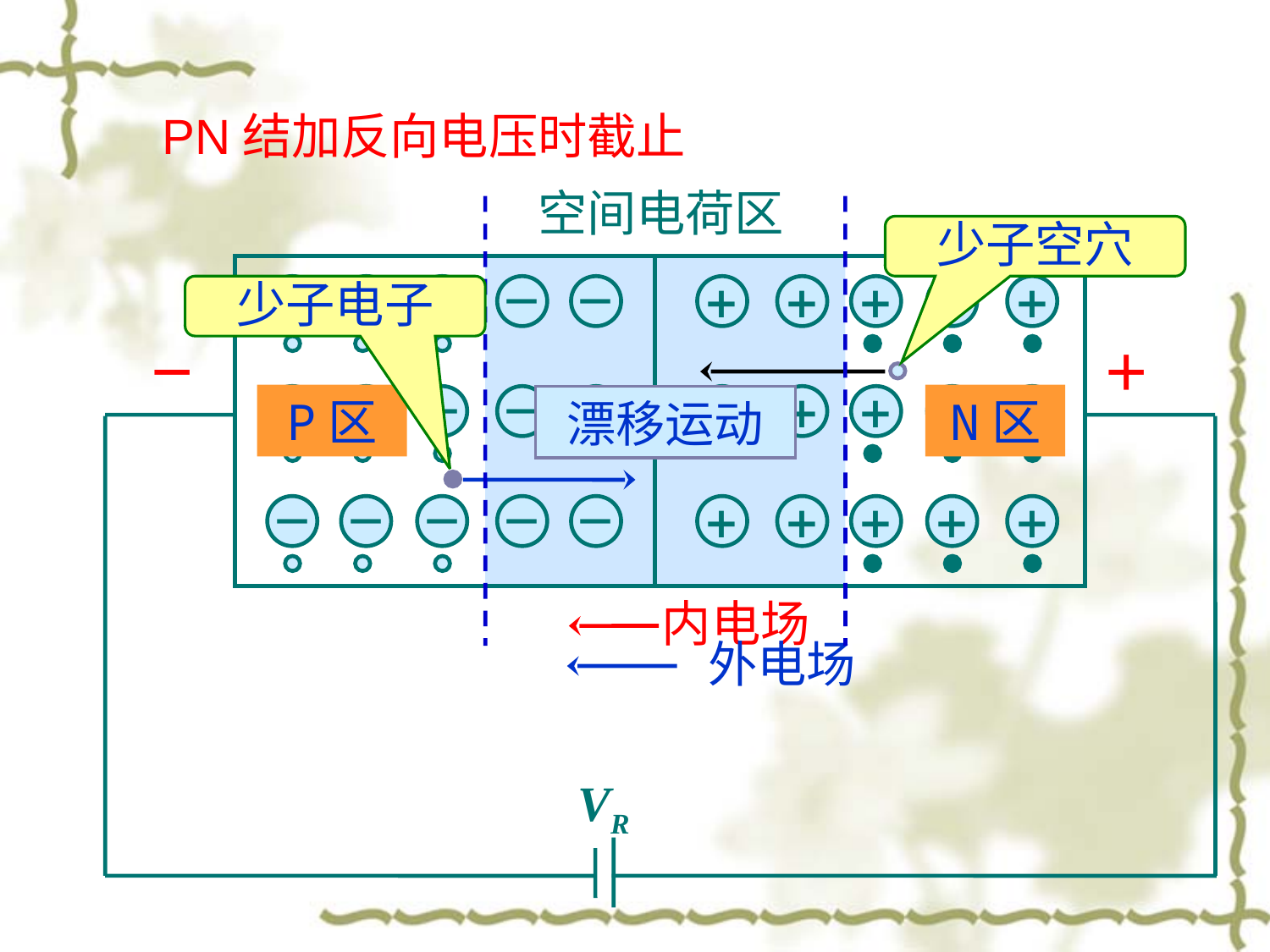

PN结加反向电压时截止
空间电荷区

少子空穴

少子电子
－
－
－
－
－
+
+
+
+
+
－

＋

P区
N区
－
－
－
－
漂移运动
－
+
+
+
+
+

－
－
－
－
－
+
+
+
+
+

内电场

外电场

VR
31